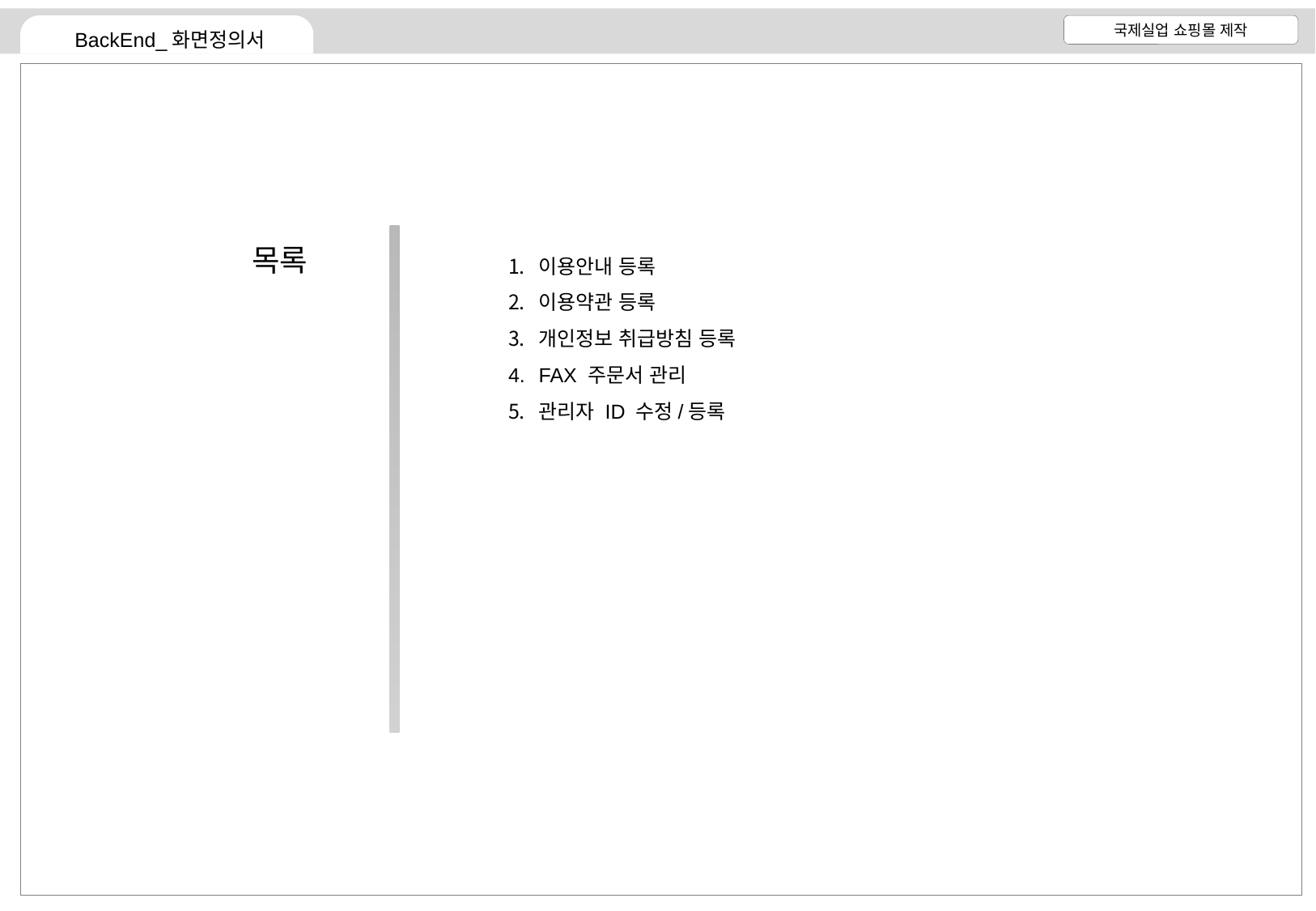

목록
이용안내 등록
이용약관 등록
개인정보 취급방침 등록
FAX 주문서 관리
관리자 ID 수정/등록